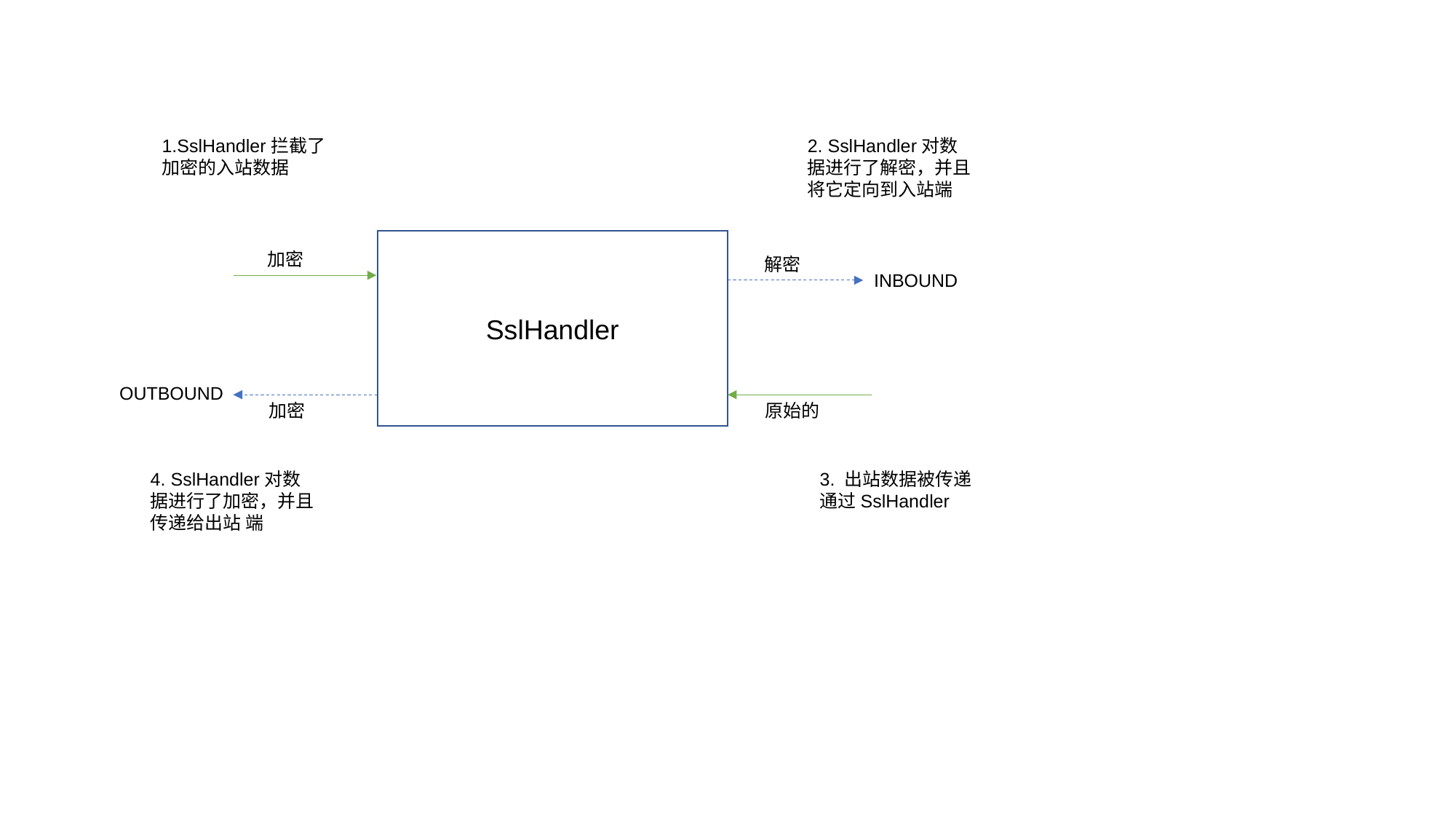

2. SslHandler对数据进行了解密，并且将它定向到入站端
1.SslHandler拦截了加密的入站数据
SslHandler
加密
解密
INBOUND
OUTBOUND
加密
原始的
4. SslHandler对数据进行了加密，并且传递给出站 端
3. 出站数据被传递通过SslHandler